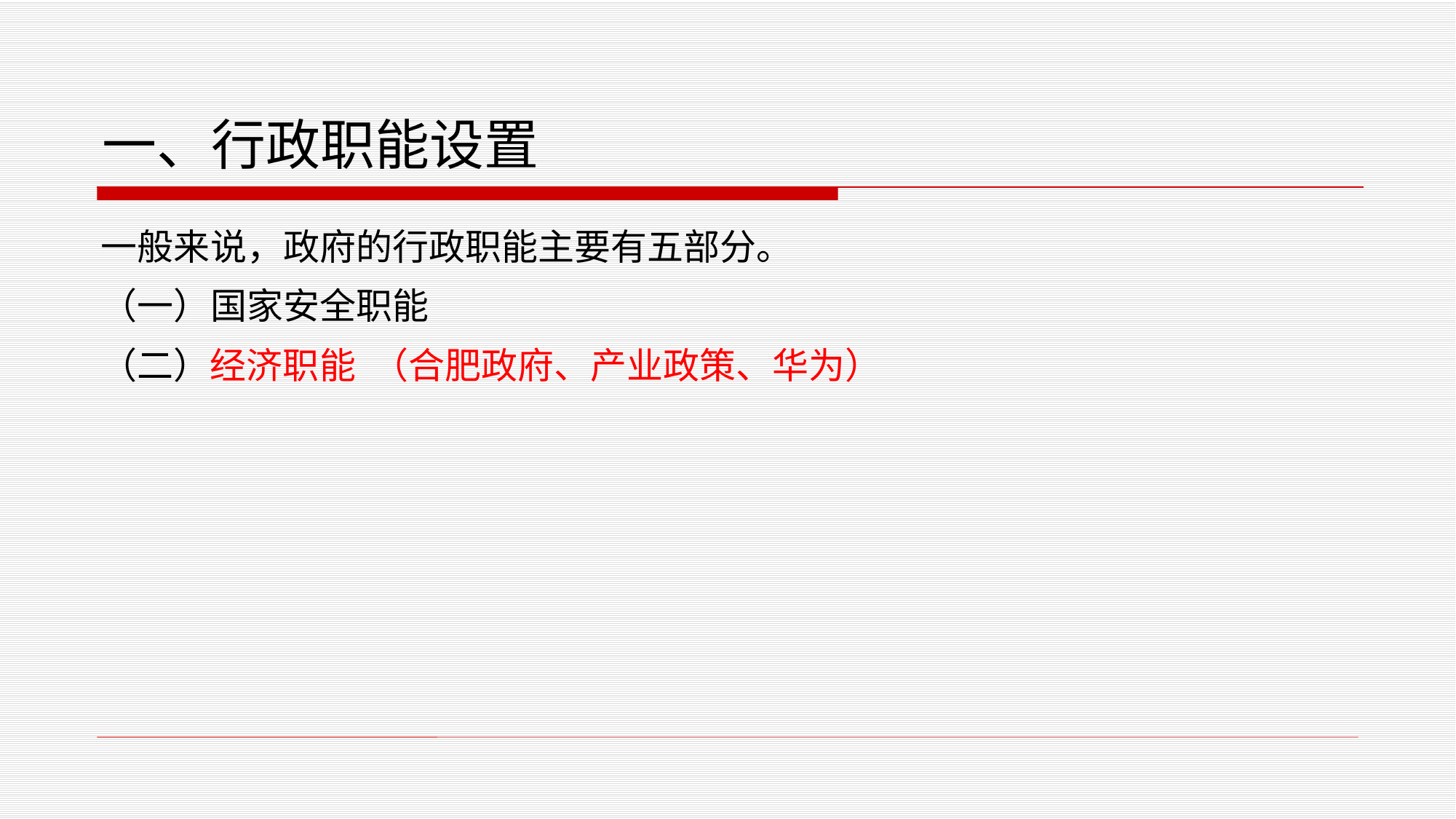

# 一、行政职能设置
一般来说，政府的行政职能主要有五部分。
（一）国家安全职能
（二）经济职能  （合肥政府、产业政策、华为）